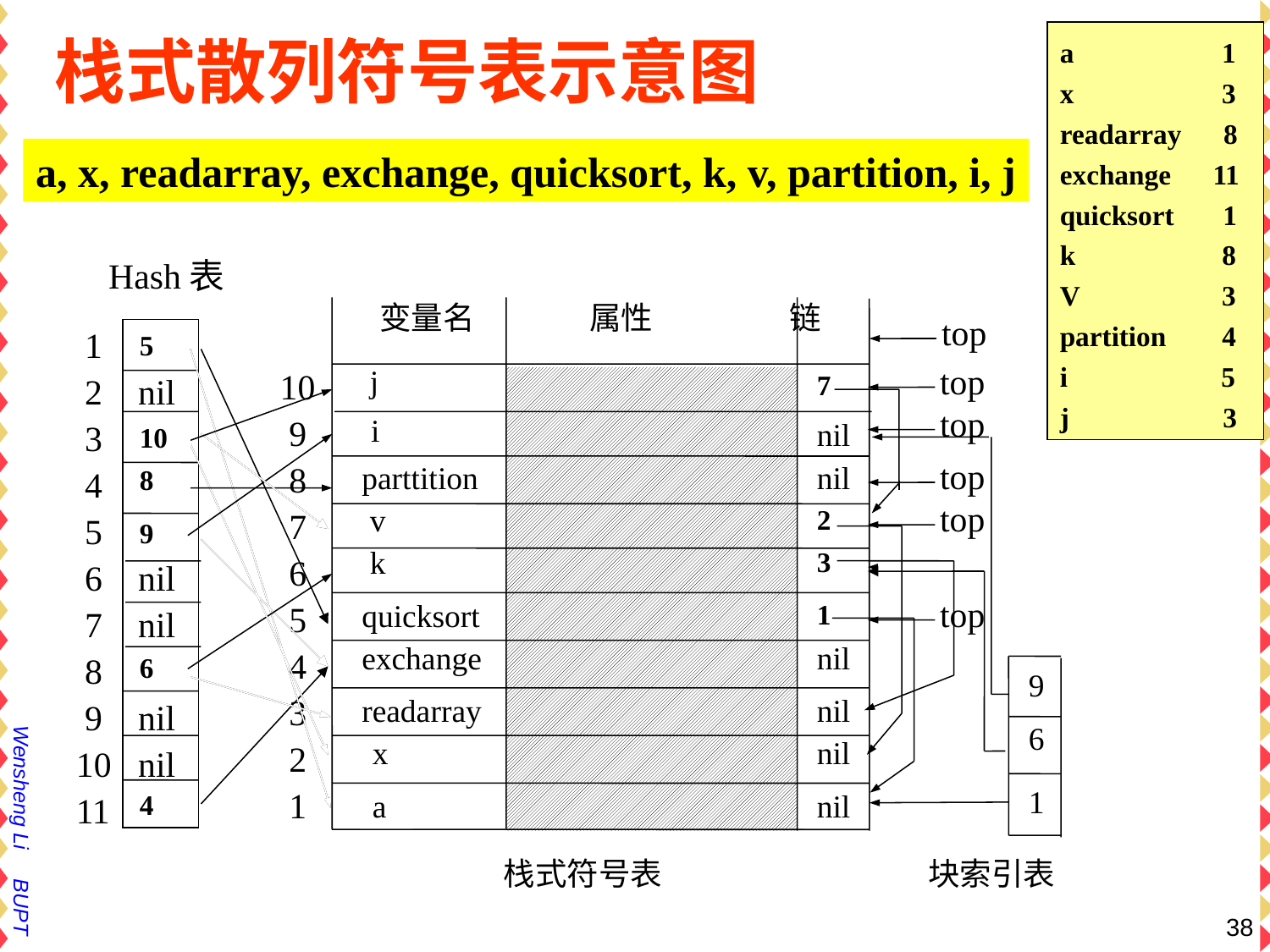

a	     1
x	     3
readarray      8
exchange      11 quicksort       1
k                     8
V              	     3
partition        4
i                      5
j                      3
栈式散列符号表示意图
a, x, readarray, exchange, quicksort, k, v, partition, i, j
Hash表
变量名                属性                   链

 1    nil
 2    nil
 3    nil
 4    nil
 5    nil
 6    nil
 7    nil
 8    nil
 9    nil
10   nil
11   nil

10
 9
 8
 7
 6
 5
 4
 3
 2
 1

栈式符号表                                     块索引表
1

2

4
nil

exchange
i

nil
nil

3

readarray
nil
x
nil
1
4
a
nil
top

5

top

 j
7

top

 i
7
10
nil

top

8
parttition
nil
top

 v
2
9

top

 k
3

top

quicksort
1

6
9

6
38